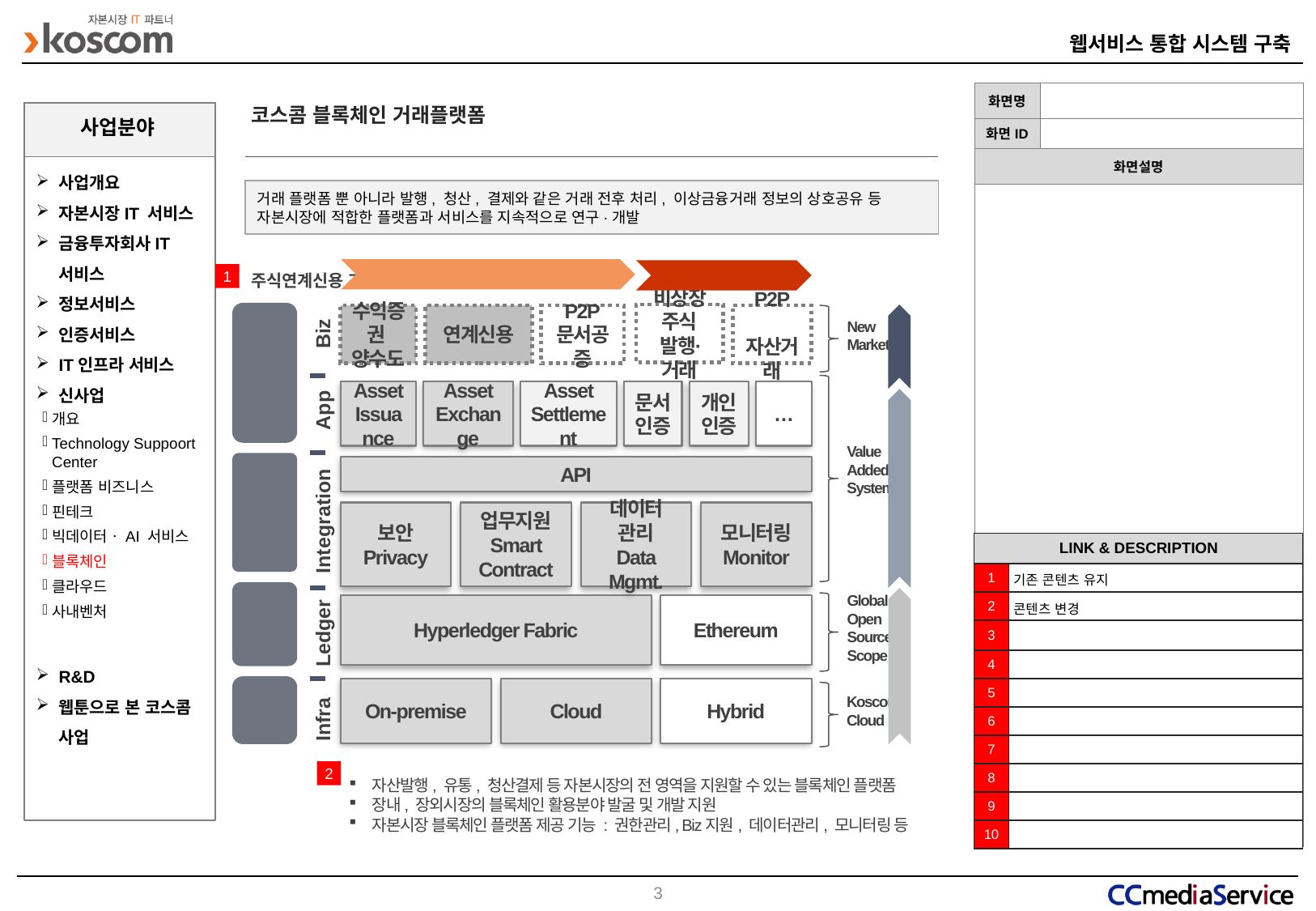

코스콤 블록체인 거래플랫폼
사업분야
사업개요
자본시장IT 서비스
금융투자회사IT 서비스
정보서비스
인증서비스
IT인프라 서비스
신사업
거래 플랫폼 뿐 아니라 발행, 청산, 결제와 같은 거래 전후 처리, 이상금융거래 정보의 상호공유 등 자본시장에 적합한 플랫폼과 서비스를 지속적으로 연구·개발
기존사업 개선
신규시장 창출
서비스
기술
비상장주식
발행∙거래
수익증권
양수도
연계신용
P2P
문서공증
P2P
 자산거래

New
Market
Biz

Asset Issuance
Asset Exchange
Asset Settlement
문서
인증
개인
인증
…
App
Value
Added
System
플랫폼기술
API
Integration

보안
Privacy
업무지원
Smart Contract
데이터 관리
Data Mgmt.
모니터링
Monitor
기반
기술

Ledger
Hyperledger Fabric
Ethereum
Global
Open
Source
Scope

인프라
Koscom
Cloud
On-premise
Cloud
Hybrid

Infra
자산발행, 유통, 청산결제 등 자본시장의 전 영역을 지원할 수 있는 블록체인 플랫폼
장내, 장외시장의 블록체인 활용분야 발굴 및 개발 지원
자본시장 블록체인 플랫폼 제공 기능 : 권한관리, Biz지원, 데이터관리, 모니터링 등
1
주식연계신용 거래절차
개요
Technology Suppoort Center
플랫폼 비즈니스
핀테크
빅데이터ㆍAI 서비스
블록체인
클라우드
사내벤처
| LINK & DESCRIPTION |  |
| --- | --- |
| 1 | 기존 콘텐츠 유지 |
| 2 | 콘텐츠 변경 |
| 3 |  |
| 4 |  |
| 5 |  |
| 6 |  |
| 7 |  |
| 8 |  |
| 9 |  |
| 10 |  |
R&D
웹툰으로 본 코스콤 사업
2
3